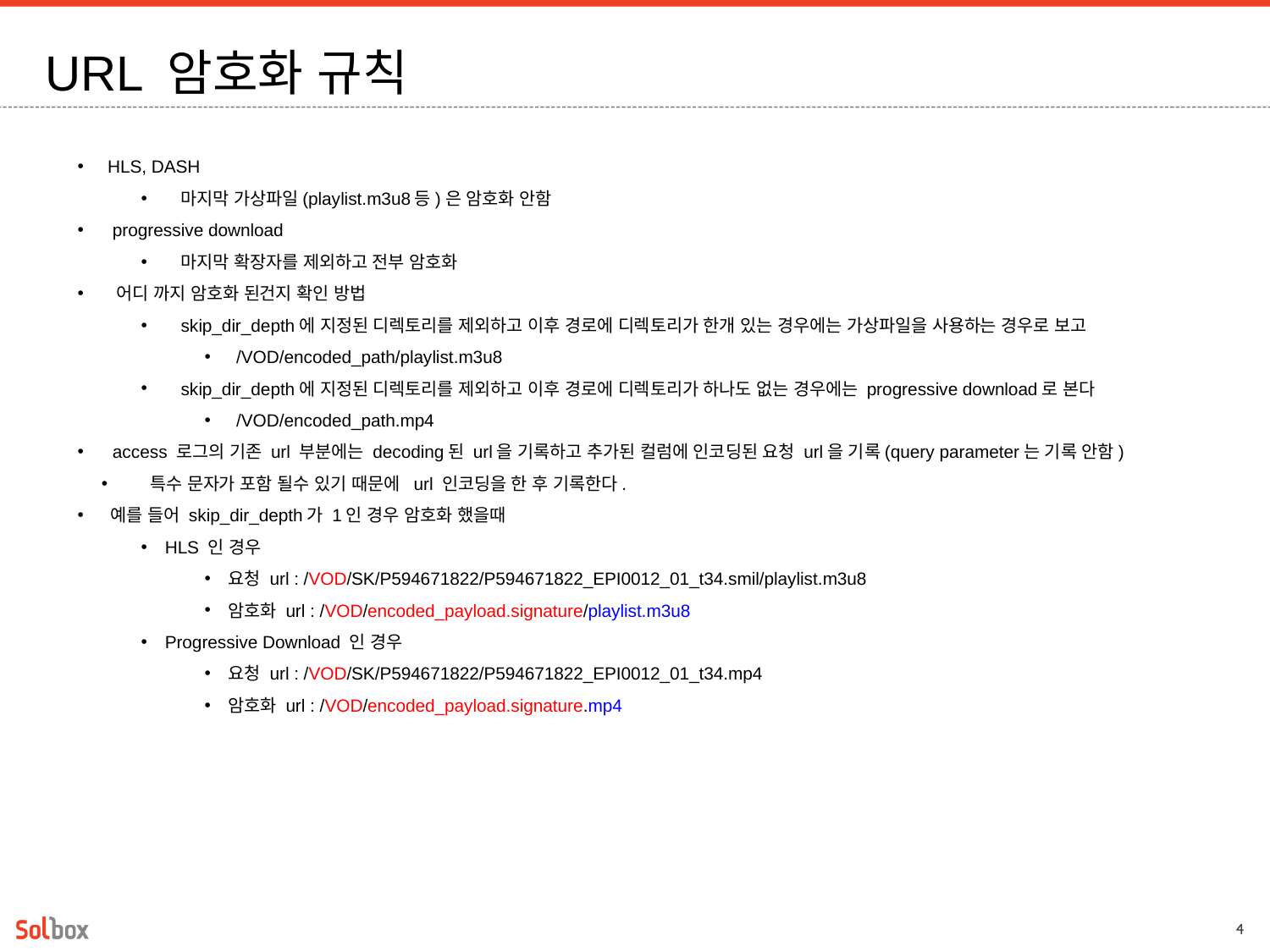

# URL 암호화 규칙

HLS, DASH
마지막 가상파일(playlist.m3u8등)은 암호화 안함
 progressive download
마지막 확장자를 제외하고 전부 암호화
 어디 까지 암호화 된건지 확인 방법
skip_dir_depth에 지정된 디렉토리를 제외하고 이후 경로에 디렉토리가 한개 있는 경우에는 가상파일을 사용하는 경우로 보고
/VOD/encoded_path/playlist.m3u8
skip_dir_depth에 지정된 디렉토리를 제외하고 이후 경로에 디렉토리가 하나도 없는 경우에는 progressive download로 본다
/VOD/encoded_path.mp4
 access 로그의 기존 url 부분에는 decoding된 url을 기록하고 추가된 컬럼에 인코딩된 요청 url을 기록(query parameter는 기록 안함)
 특수 문자가 포함 될수 있기 때문에  url 인코딩을 한 후 기록한다.
 예를 들어 skip_dir_depth가 1인 경우 암호화 했을때
HLS 인 경우
요청 url : /VOD/SK/P594671822/P594671822_EPI0012_01_t34.smil/playlist.m3u8
암호화 url : /VOD/encoded_payload.signature/playlist.m3u8
Progressive Download 인 경우
요청 url : /VOD/SK/P594671822/P594671822_EPI0012_01_t34.mp4
암호화 url : /VOD/encoded_payload.signature.mp4
4